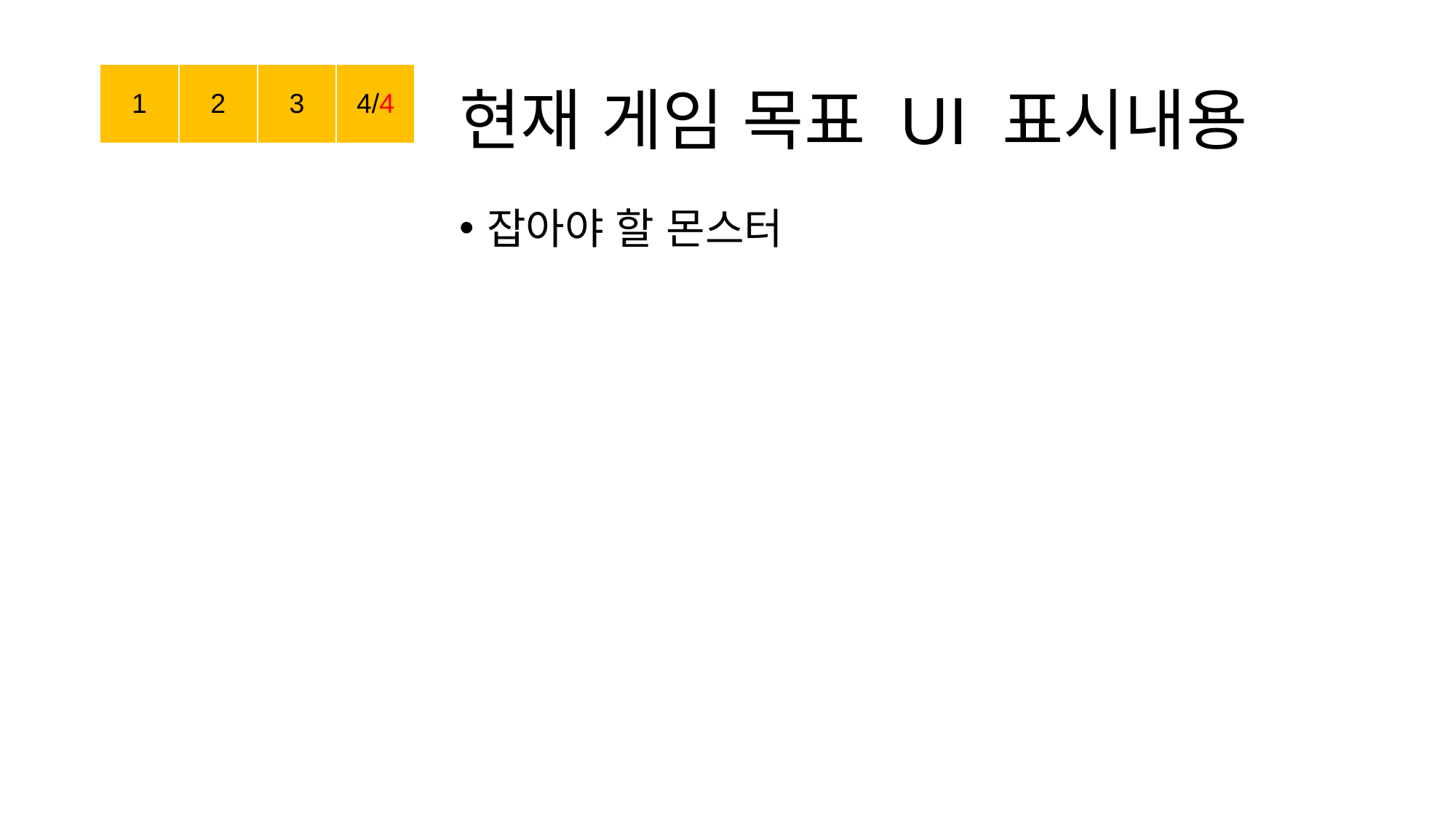

# 현재 게임 목표 UI 표시내용
| 1 | 2 | 3 | 4/4 |
| --- | --- | --- | --- |
잡아야 할 몬스터